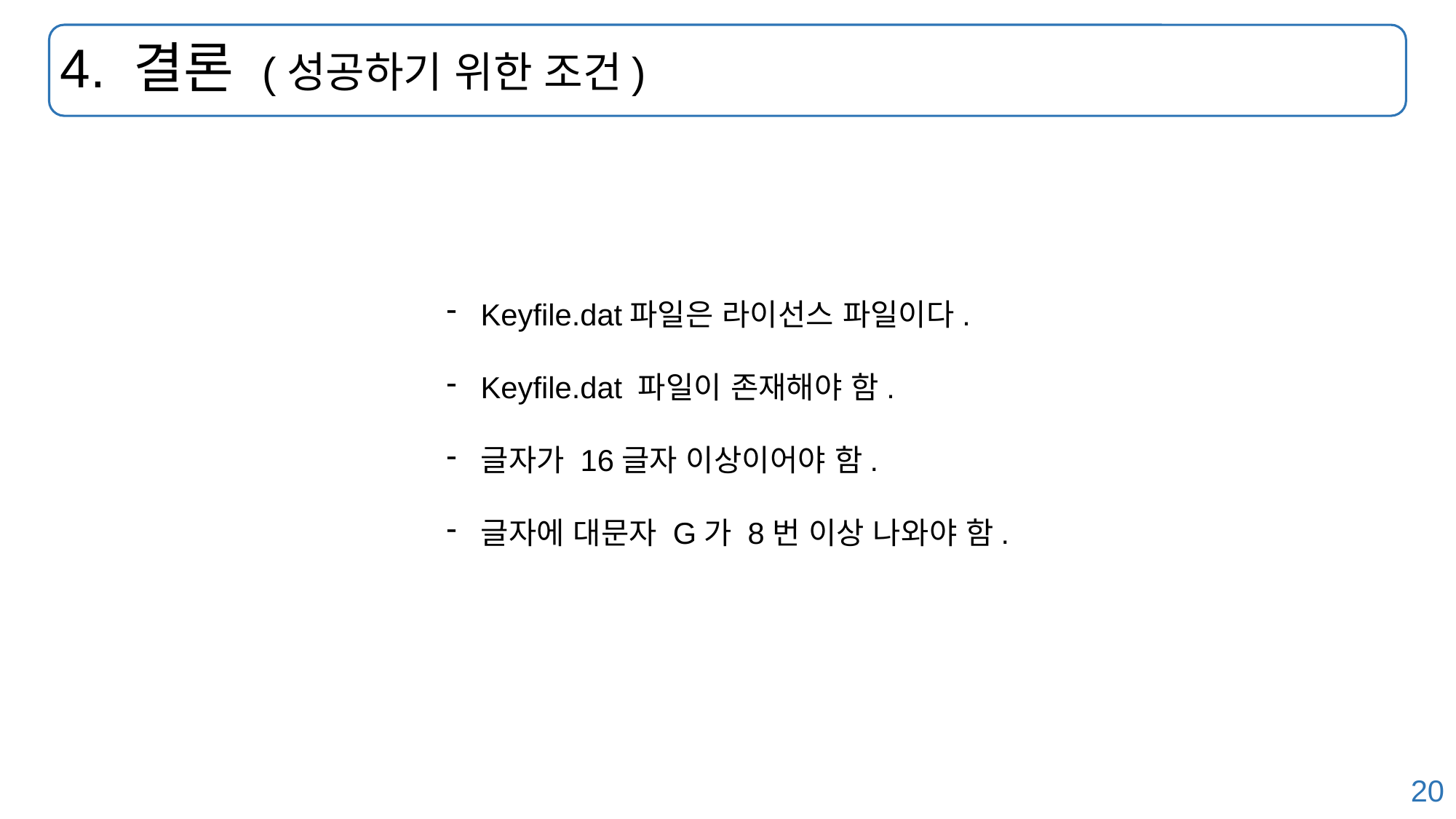

# 4. 결론 (성공하기 위한 조건)
Keyfile.dat파일은 라이선스 파일이다.
Keyfile.dat 파일이 존재해야 함.
글자가 16글자 이상이어야 함.
글자에 대문자 G가 8번 이상 나와야 함.